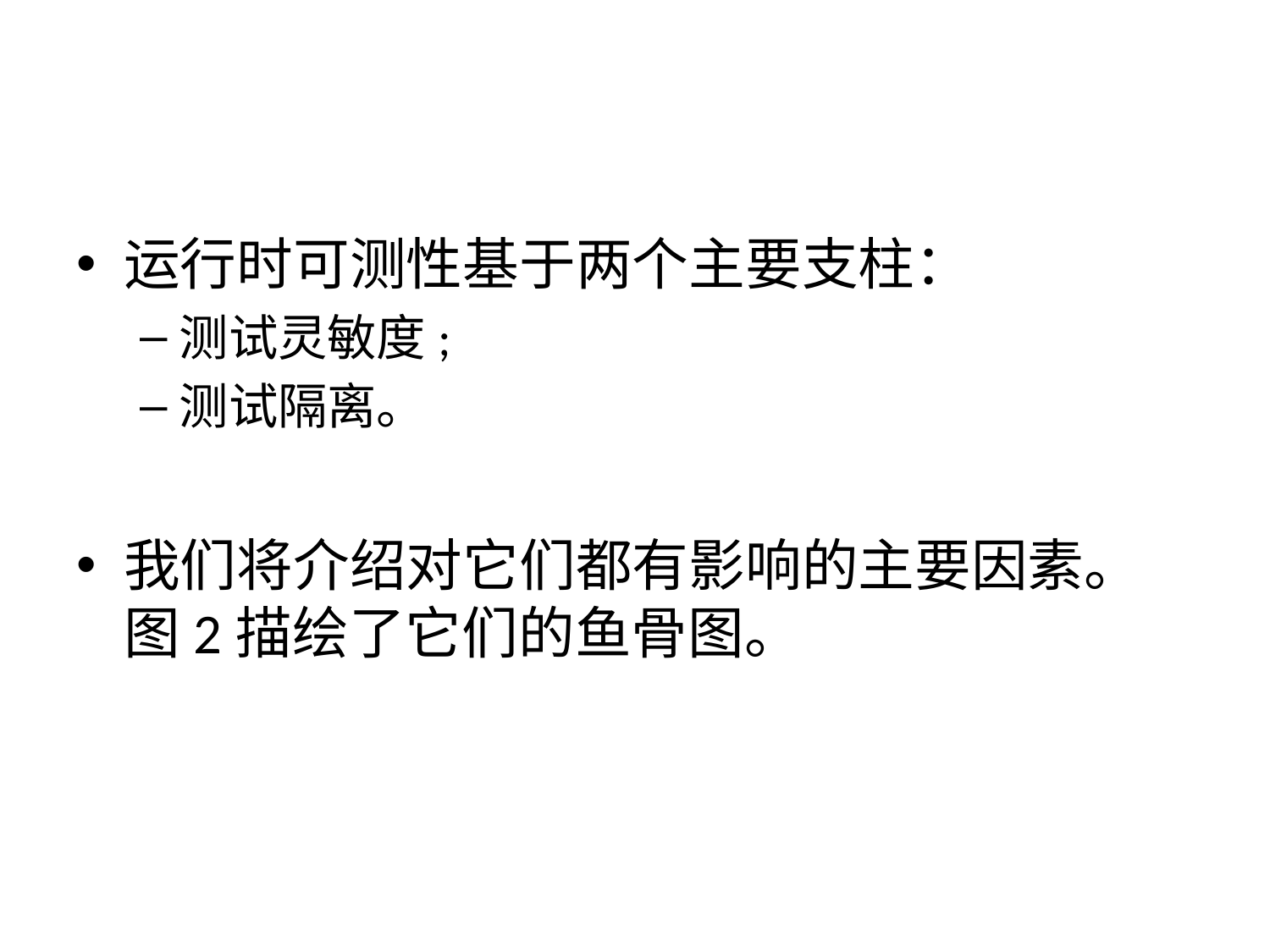

#
运行时可测性基于两个主要支柱：
测试灵敏度;
测试隔离。

我们将介绍对它们都有影响的主要因素。图2描绘了它们的鱼骨图。